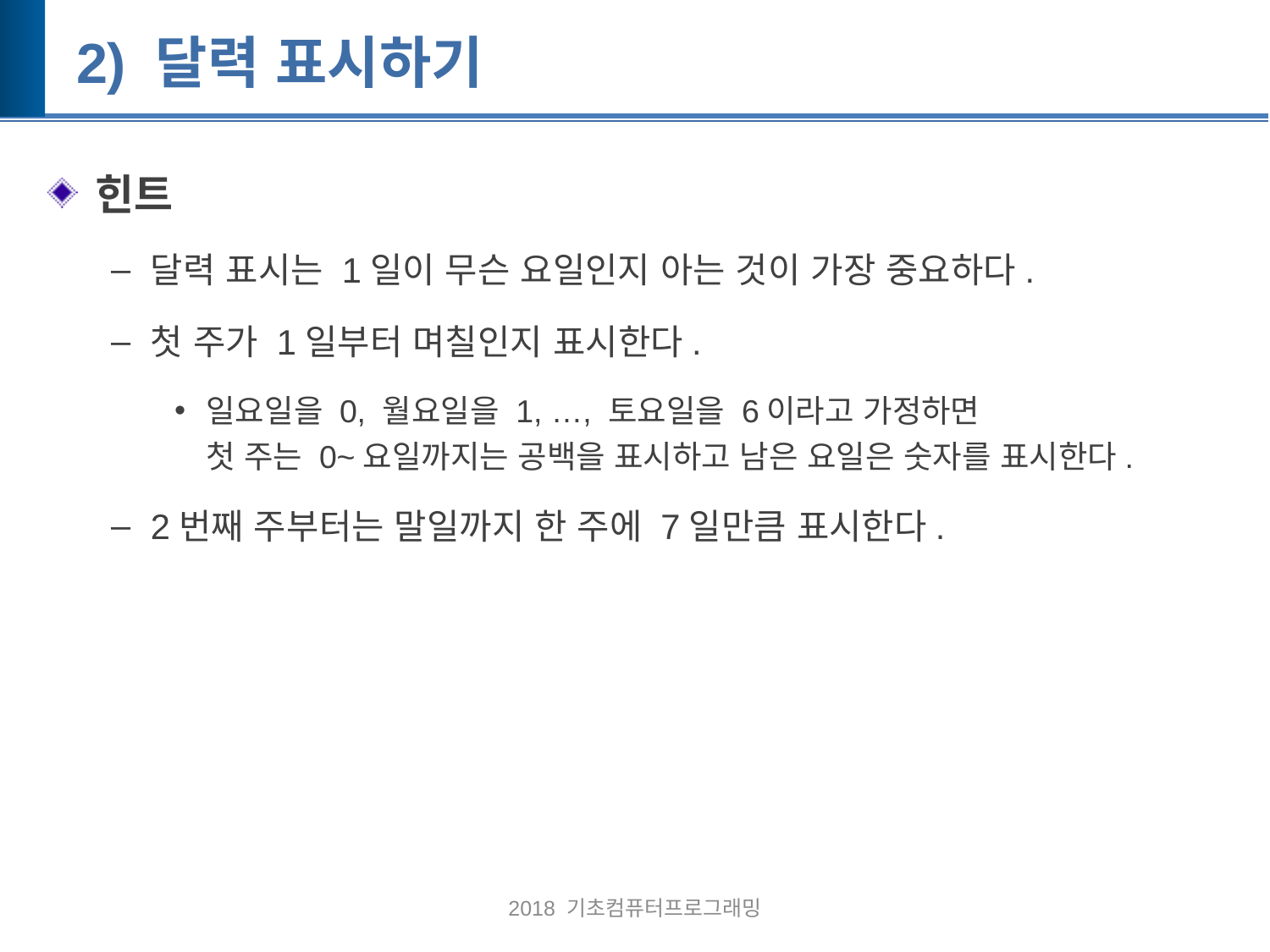

# 2) 달력 표시하기
힌트
달력 표시는 1일이 무슨 요일인지 아는 것이 가장 중요하다.
첫 주가 1일부터 며칠인지 표시한다.
일요일을 0, 월요일을 1, …, 토요일을 6이라고 가정하면
첫 주는 0~요일까지는 공백을 표시하고 남은 요일은 숫자를 표시한다.
2번째 주부터는 말일까지 한 주에 7일만큼 표시한다.
2018 기초컴퓨터프로그래밍